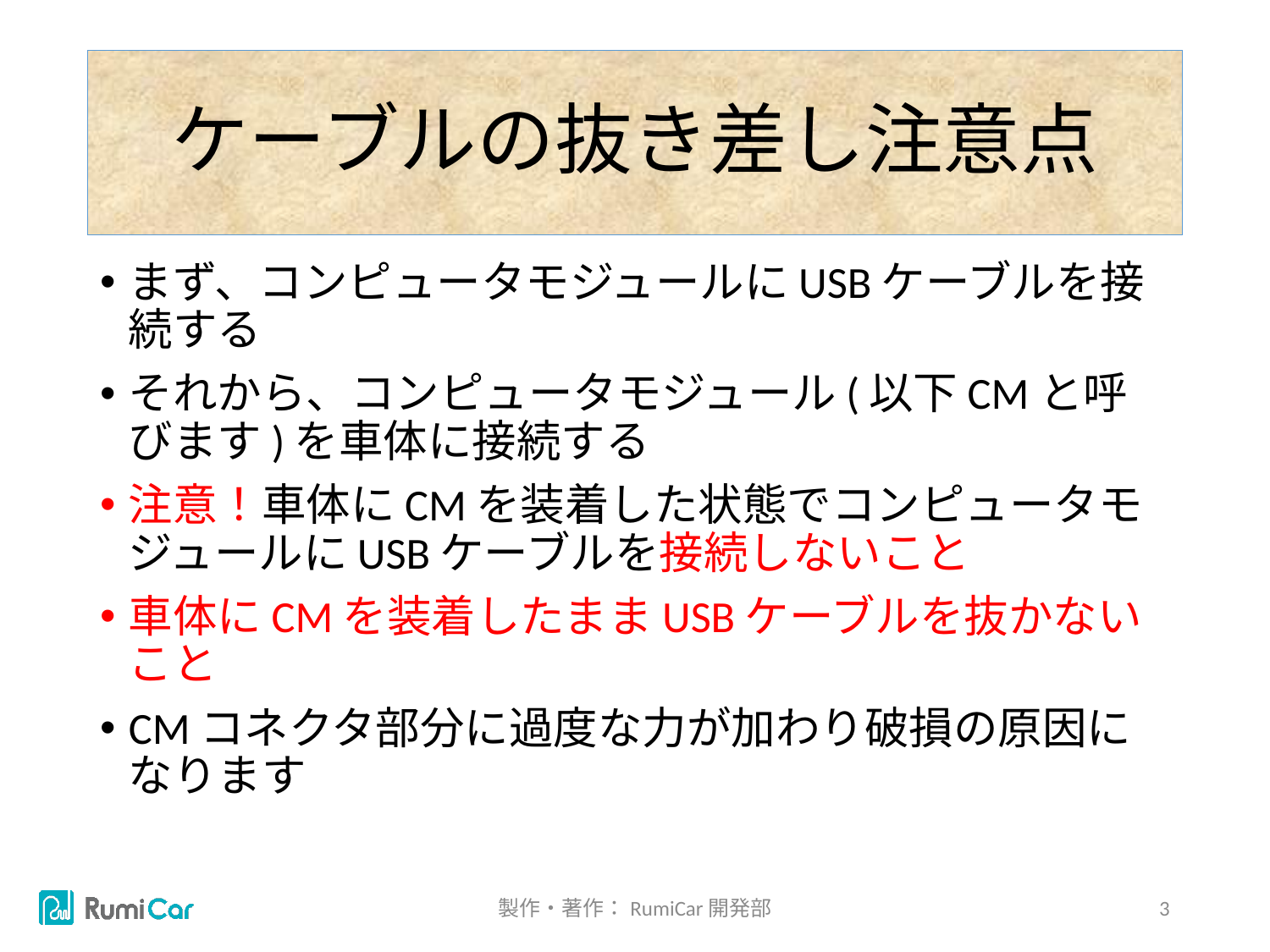

# ケーブルの抜き差し注意点
まず、コンピュータモジュールにUSBケーブルを接続する
それから、コンピュータモジュール(以下CMと呼びます)を車体に接続する
注意！車体にCMを装着した状態でコンピュータモジュールにUSBケーブルを接続しないこと
車体にCMを装着したままUSBケーブルを抜かないこと
CMコネクタ部分に過度な力が加わり破損の原因になります
製作・著作：RumiCar開発部
3